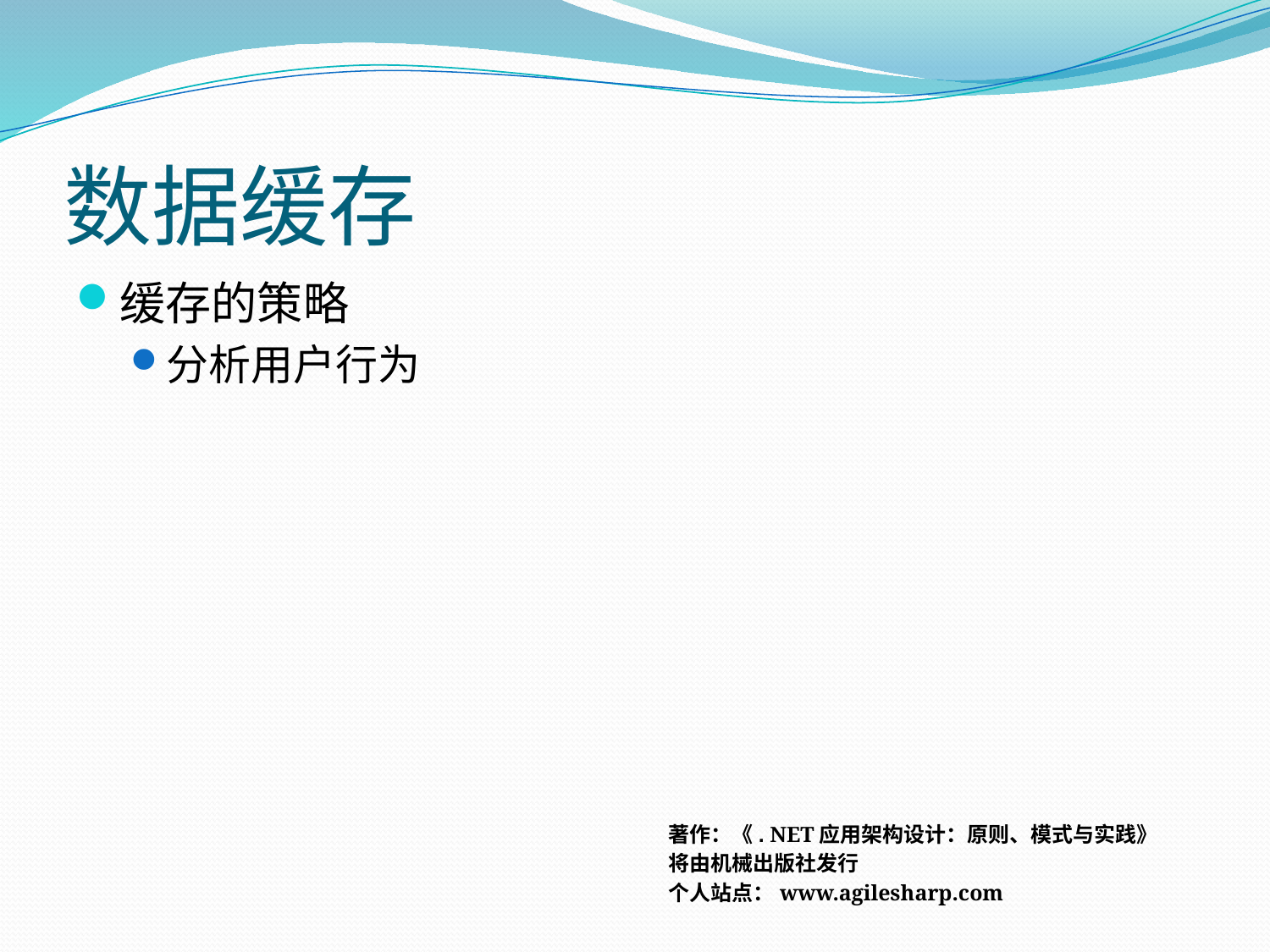

# 数据缓存
缓存的策略
分析用户行为

著作：《. NET应用架构设计：原则、模式与实践》
将由机械出版社发行
个人站点：www.agilesharp.com